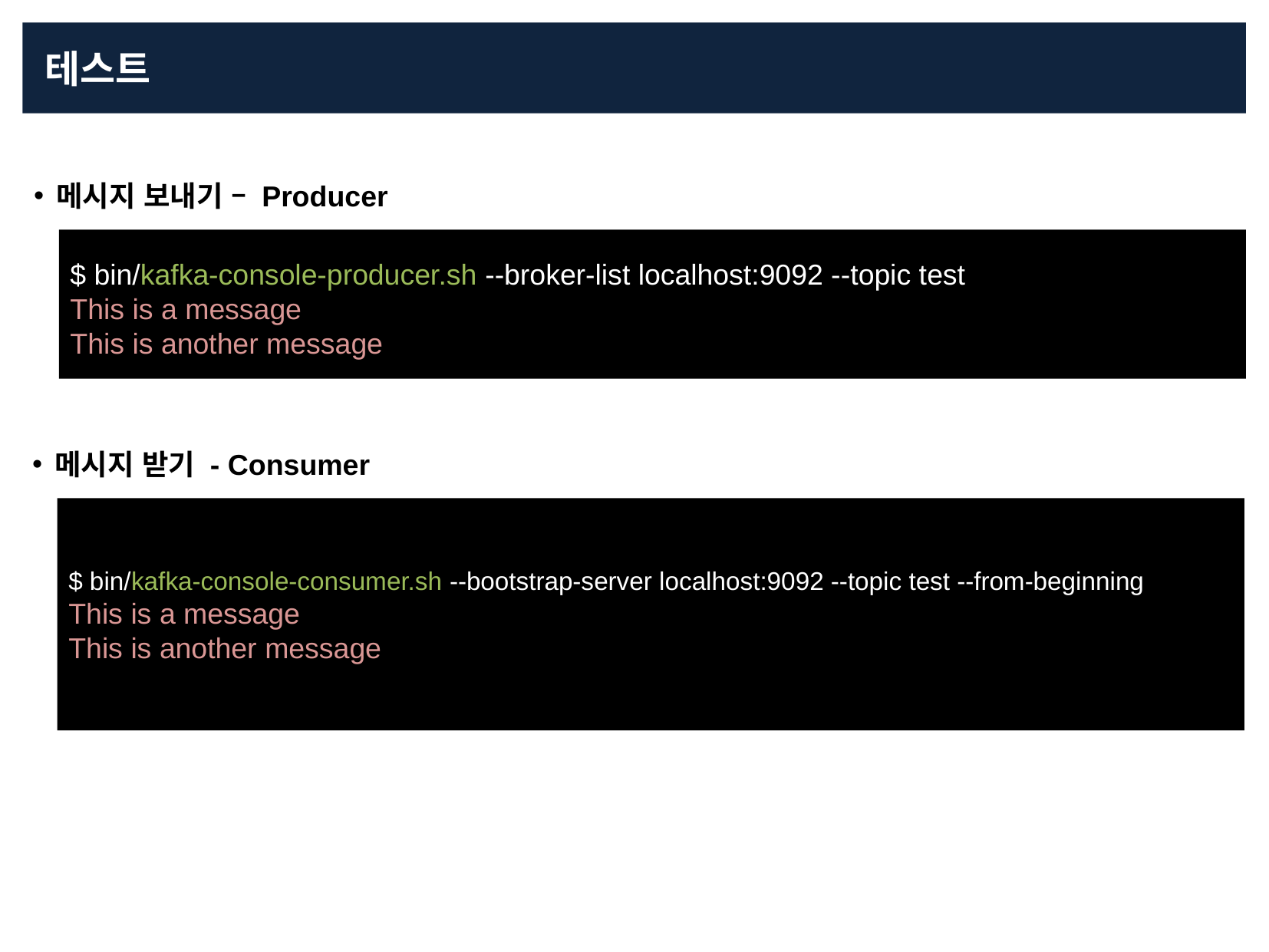

테스트
메시지 보내기 – Producer

$ bin/kafka-console-producer.sh --broker-list localhost:9092 --topic test
This is a message
This is another message

메시지 받기 - Consumer
$ bin/kafka-console-consumer.sh --bootstrap-server localhost:9092 --topic test --from-beginning
This is a message
This is another message